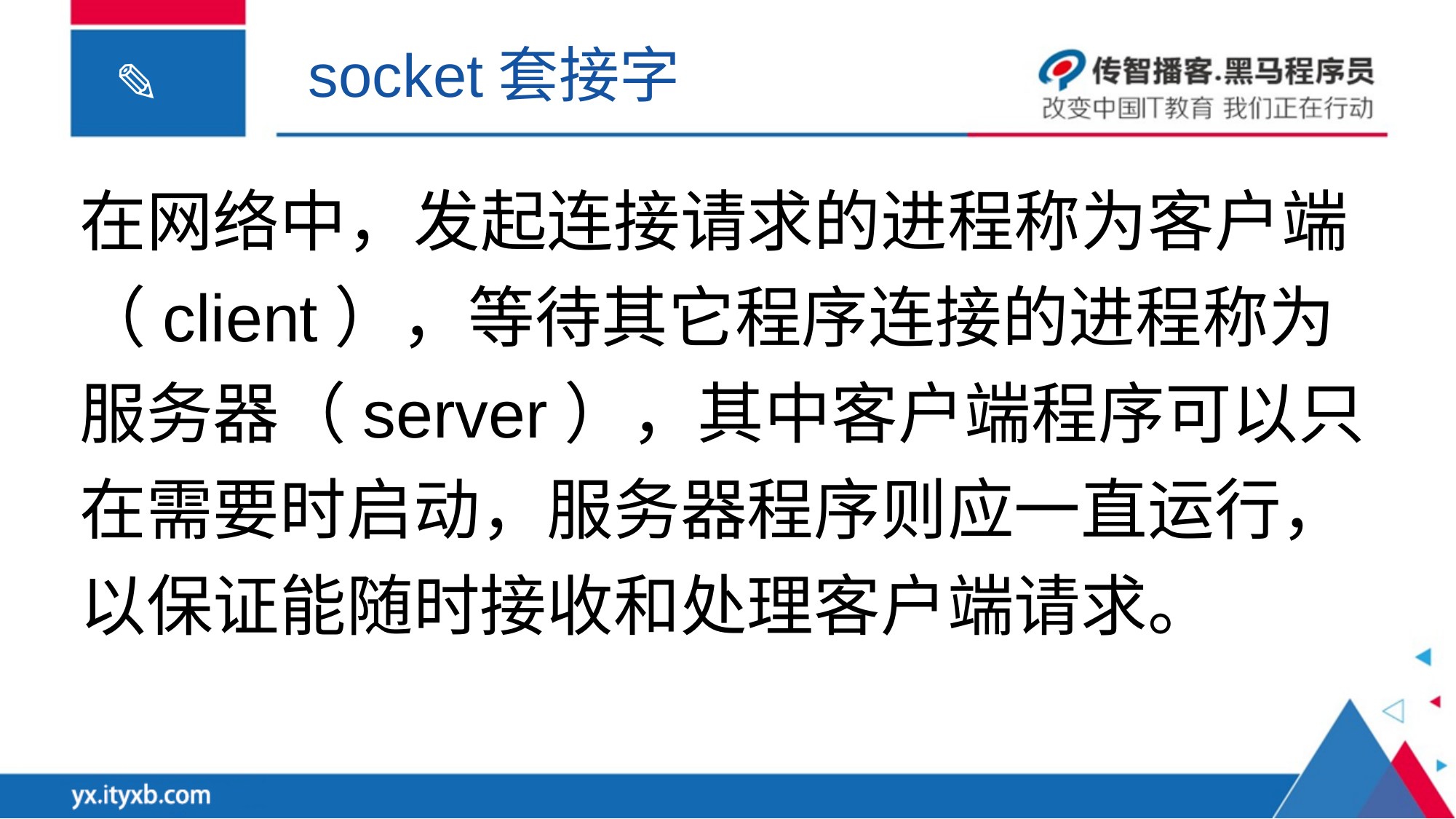

socket套接字
在网络中，发起连接请求的进程称为客户端（client），等待其它程序连接的进程称为服务器（server），其中客户端程序可以只在需要时启动，服务器程序则应一直运行，以保证能随时接收和处理客户端请求。